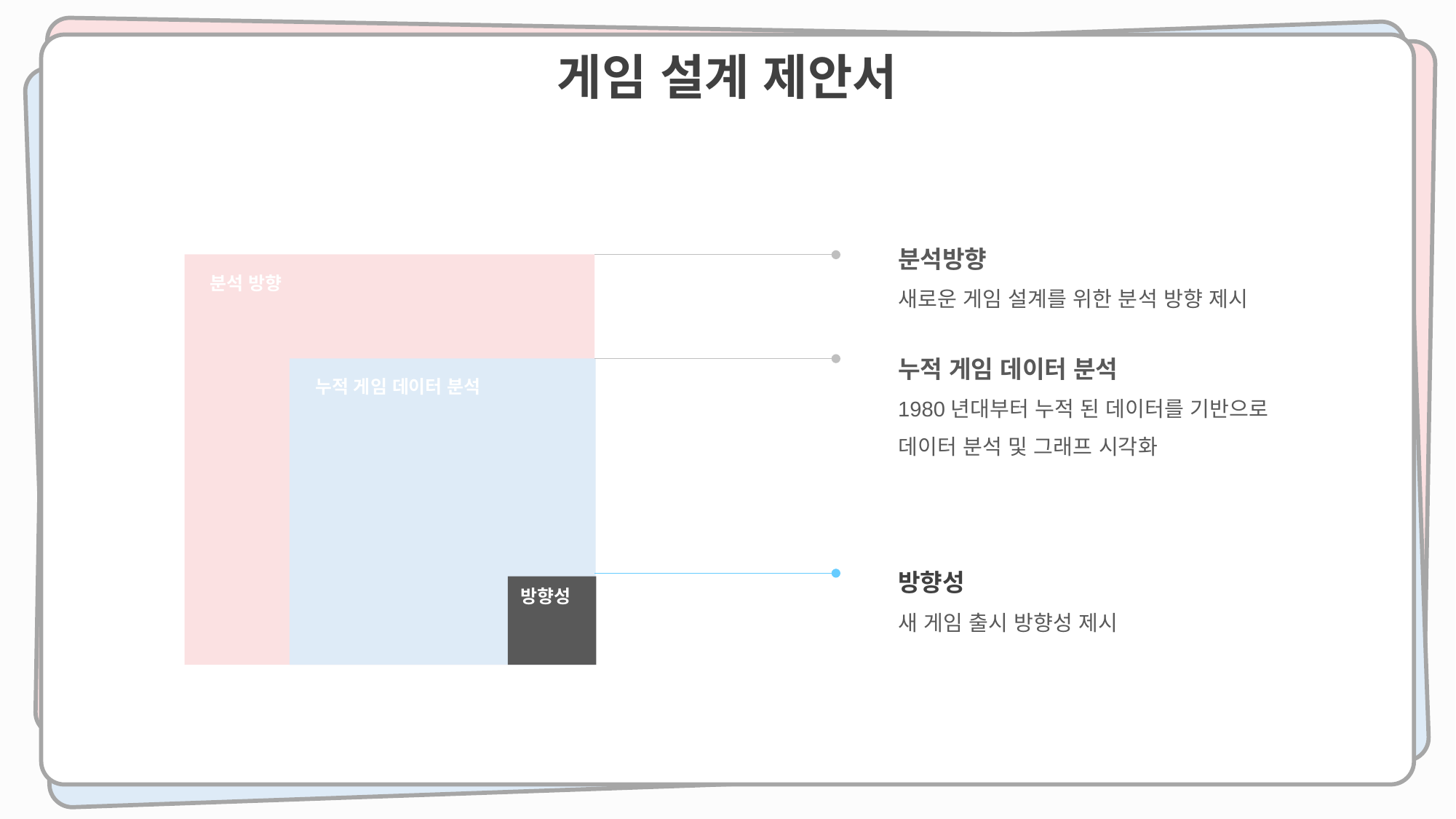

게임 설계 제안서

분석방향
새로운 게임 설계를 위한 분석 방향 제시
분석 방향
누적 게임 데이터 분석
1980년대부터 누적 된 데이터를 기반으로
데이터 분석 및 그래프 시각화
누적 게임 데이터 분석
방향성
새 게임 출시 방향성 제시
방향성